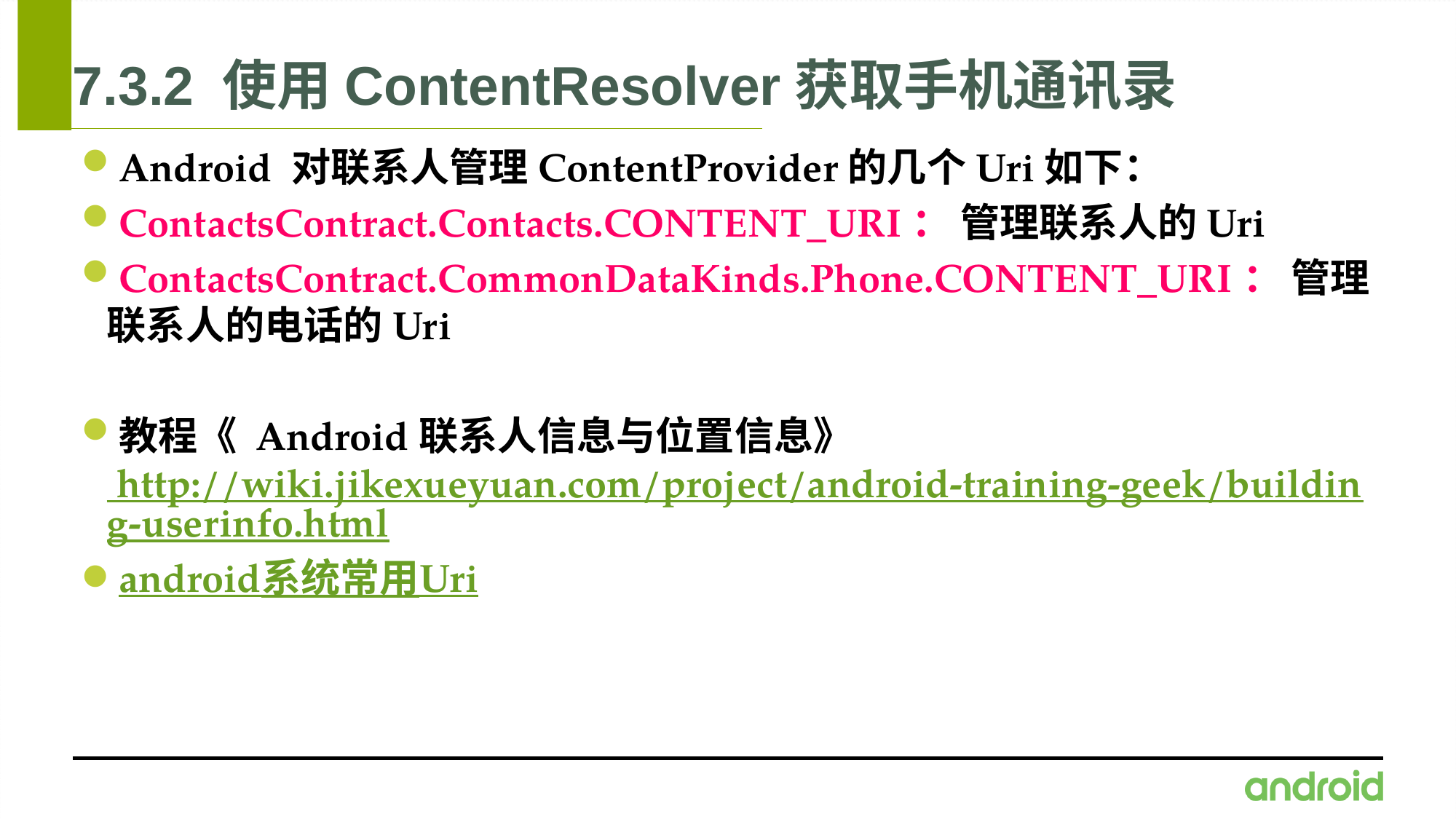

# 7.3.2 使用ContentResolver获取手机通讯录
Android 对联系人管理ContentProvider的几个Uri如下：
ContactsContract.Contacts.CONTENT_URI： 管理联系人的Uri
ContactsContract.CommonDataKinds.Phone.CONTENT_URI： 管理联系人的电话的Uri

教程《 Android联系人信息与位置信息》 http://wiki.jikexueyuan.com/project/android-training-geek/building-userinfo.html
android系统常用Uri